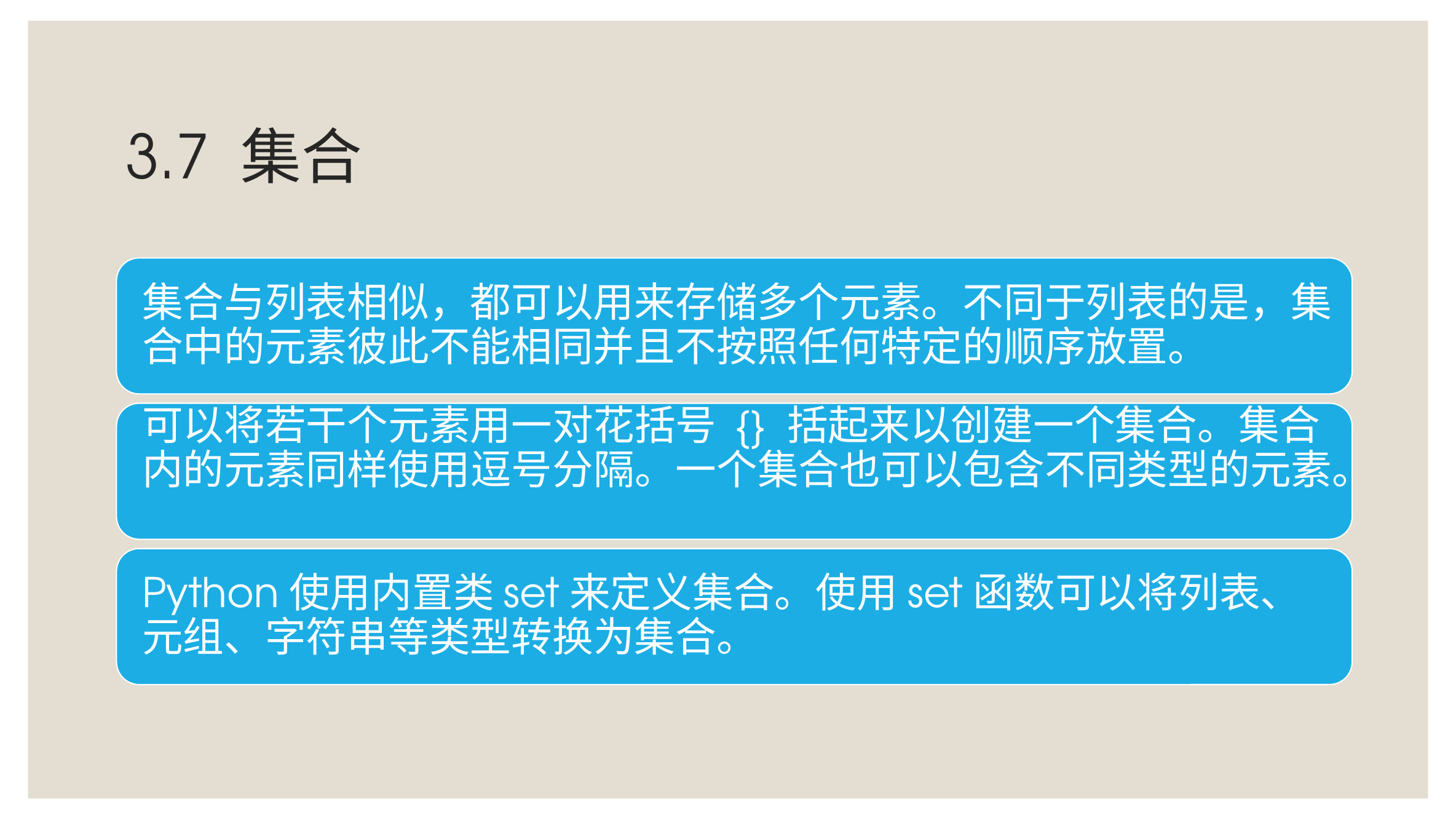

# 3.7 集合
集合与列表相似，都可以用来存储多个元素。不同于列表的是，集合中的元素彼此不能相同并且不按照任何特定的顺序放置。
可以将若干个元素用一对花括号 {} 括起来以创建一个集合。集合内的元素同样使用逗号分隔。一个集合也可以包含不同类型的元素。
Python使用内置类set来定义集合。使用set函数可以将列表、元组、字符串等类型转换为集合。